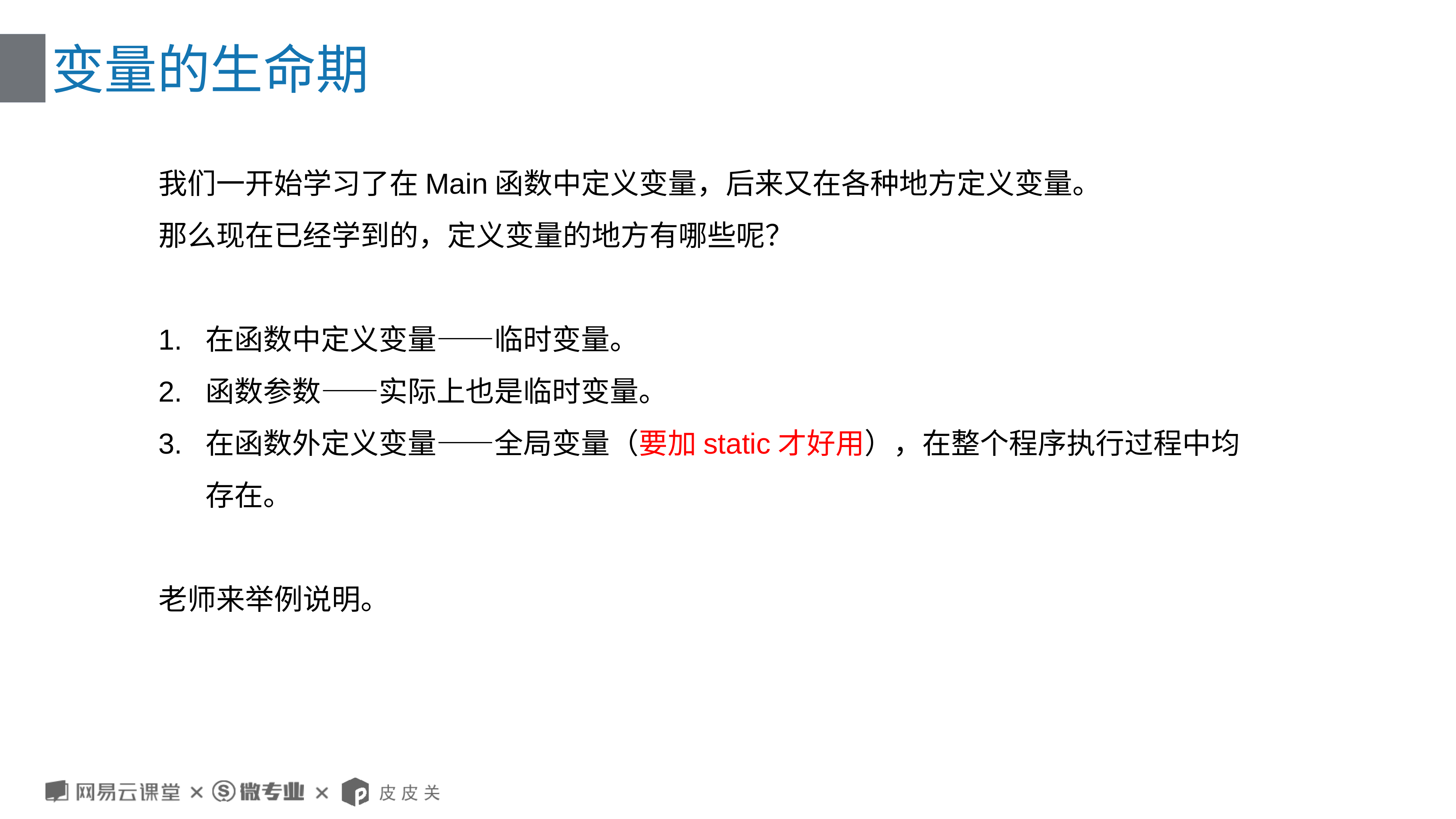

# 变量的生命期
我们一开始学习了在Main函数中定义变量，后来又在各种地方定义变量。
那么现在已经学到的，定义变量的地方有哪些呢？

在函数中定义变量——临时变量。
函数参数——实际上也是临时变量。
在函数外定义变量——全局变量（要加static才好用），在整个程序执行过程中均存在。

老师来举例说明。